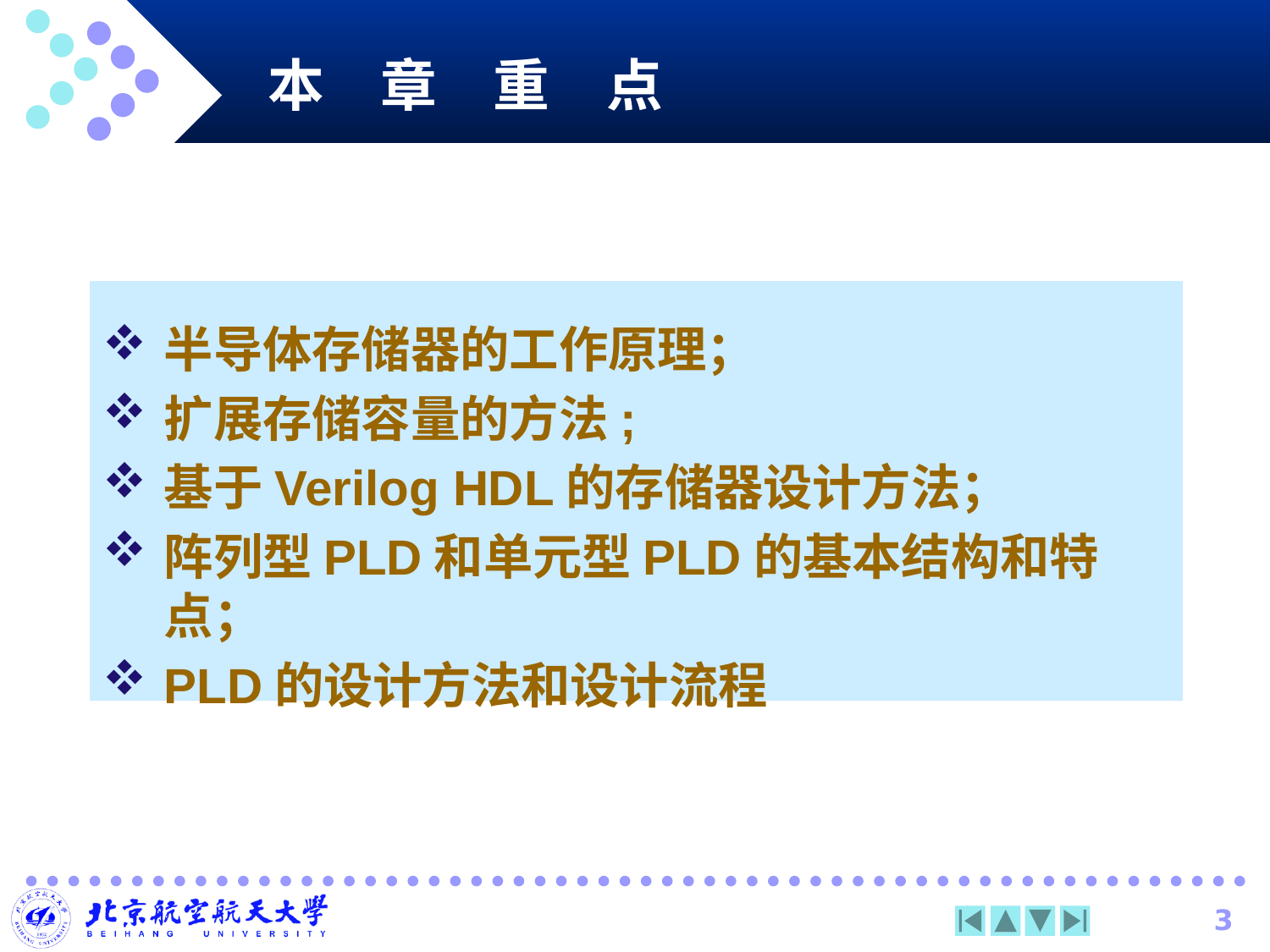

# 本　章　重　点

半导体存储器的工作原理；
扩展存储容量的方法;
基于Verilog HDL的存储器设计方法；
阵列型PLD和单元型PLD的基本结构和特点；
PLD的设计方法和设计流程
3